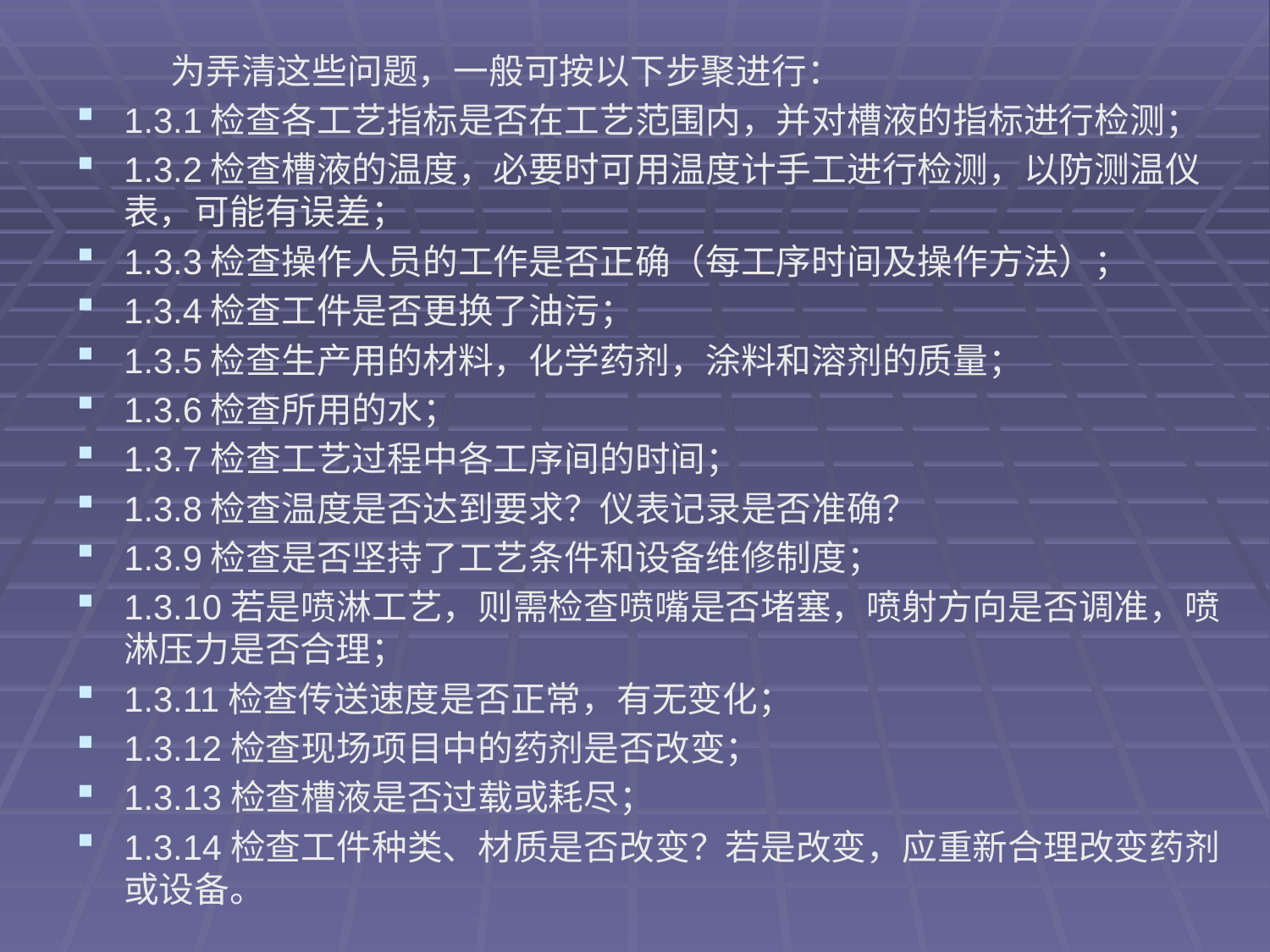

为弄清这些问题，一般可按以下步聚进行：
1.3.1检查各工艺指标是否在工艺范围内，并对槽液的指标进行检测；
1.3.2检查槽液的温度，必要时可用温度计手工进行检测，以防测温仪表，可能有误差；
1.3.3检查操作人员的工作是否正确（每工序时间及操作方法）；
1.3.4检查工件是否更换了油污；
1.3.5检查生产用的材料，化学药剂，涂料和溶剂的质量；
1.3.6检查所用的水；
1.3.7检查工艺过程中各工序间的时间；
1.3.8检查温度是否达到要求？仪表记录是否准确？
1.3.9检查是否坚持了工艺条件和设备维修制度；
1.3.10若是喷淋工艺，则需检查喷嘴是否堵塞，喷射方向是否调准，喷淋压力是否合理；
1.3.11检查传送速度是否正常，有无变化；
1.3.12检查现场项目中的药剂是否改变；
1.3.13检查槽液是否过载或耗尽；
1.3.14检查工件种类、材质是否改变？若是改变，应重新合理改变药剂或设备。